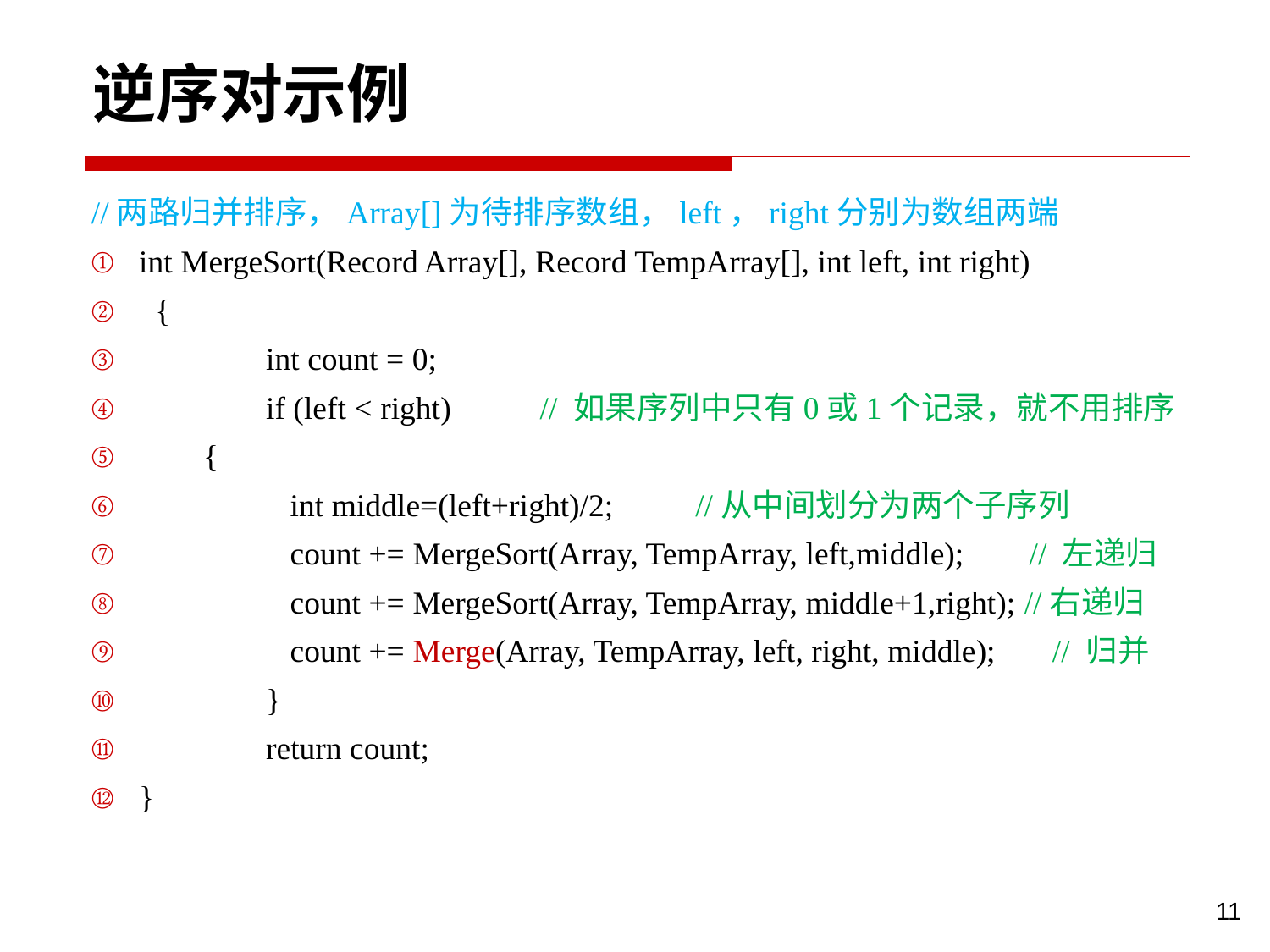

# 逆序对示例
//两路归并排序，Array[]为待排序数组，left，right分别为数组两端
int MergeSort(Record Array[], Record TempArray[], int left, int right)
  {
	int count = 0;
	if (left < right)           // 如果序列中只有0或1个记录，就不用排序
        {
	   int middle=(left+right)/2;	      //从中间划分为两个子序列
	   count += MergeSort(Array, TempArray, left,middle);        // 左递归
	   count += MergeSort(Array, TempArray, middle+1,right); //右递归
	   count += Merge(Array, TempArray, left, right, middle);       // 归并
	}
	return count;
}
11